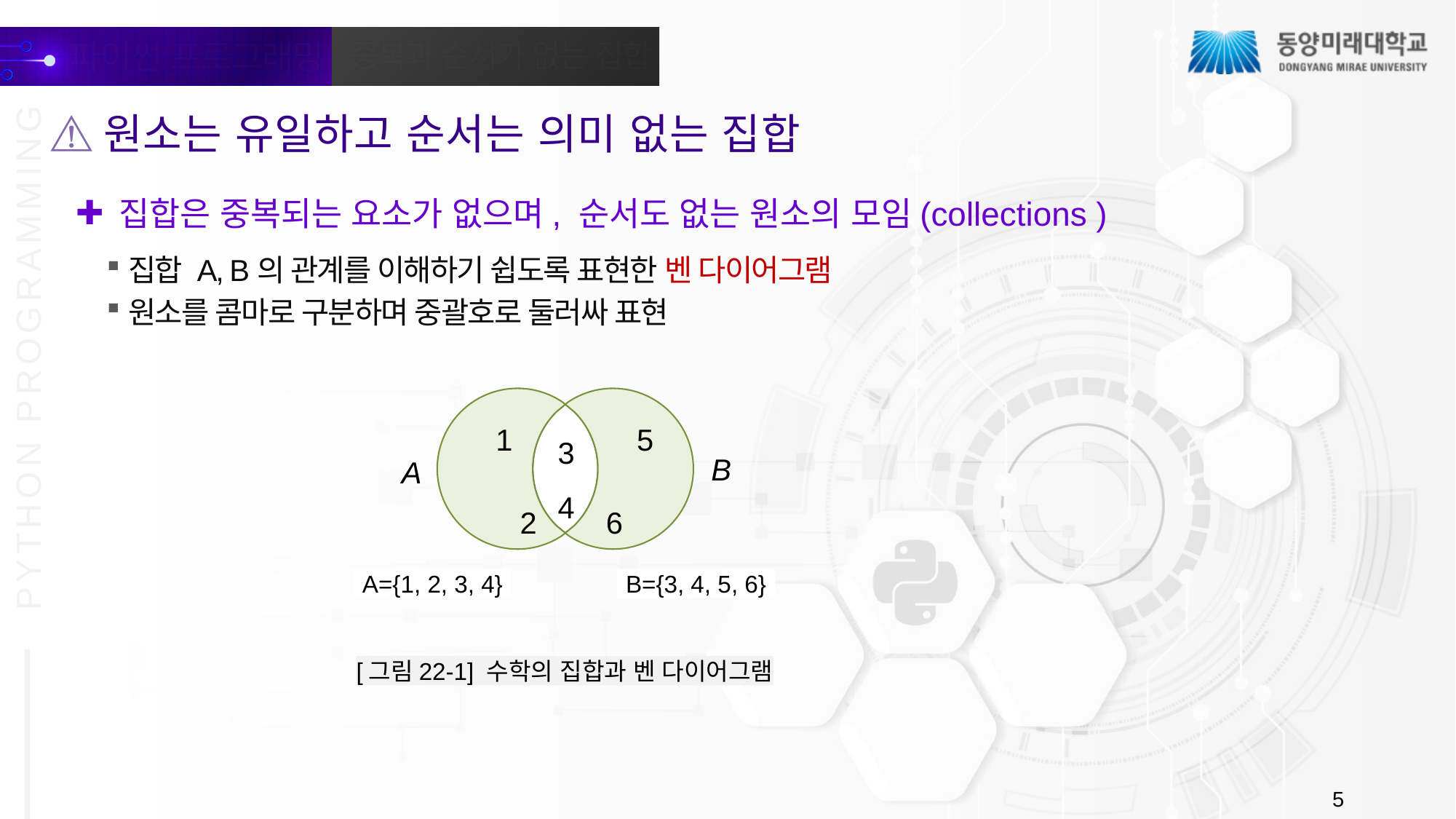

원소는 유일하고 순서는 의미 없는 집합
집합은 중복되는 요소가 없으며, 순서도 없는 원소의 모임(collections )

집합 A, B의 관계를 이해하기 쉽도록 표현한 벤 다이어그램
원소를 콤마로 구분하며 중괄호로 둘러싸 표현

3
4
1
5
B
A
2
6
B={3, 4, 5, 6}
A={1, 2, 3, 4}
[그림22-1] 수학의 집합과 벤 다이어그램
5